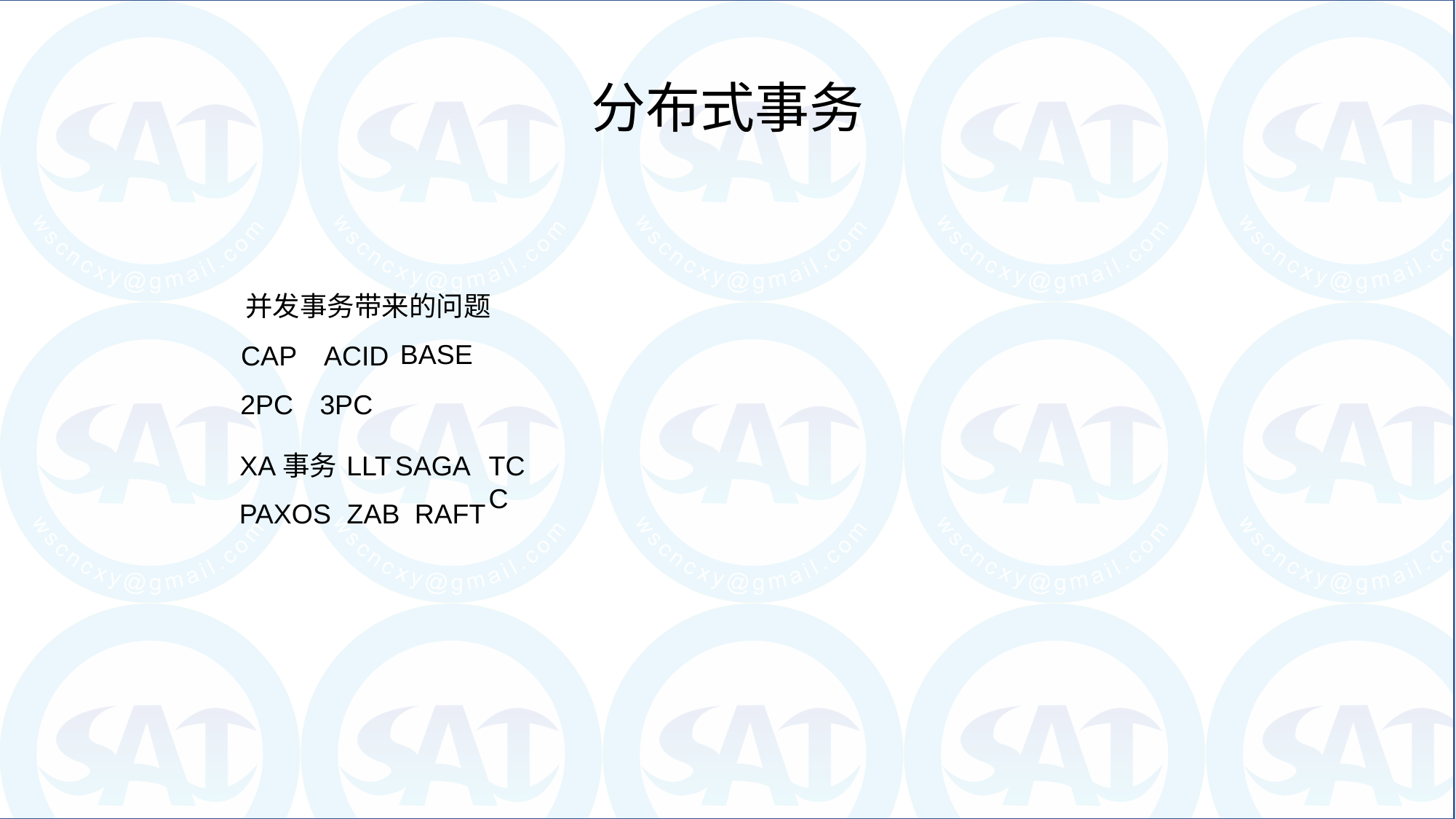

分布式事务
并发事务带来的问题
BASE
CAP
ACID
2PC
3PC
XA事务
LLT
SAGA
TCC
PAXOS
ZAB
RAFT